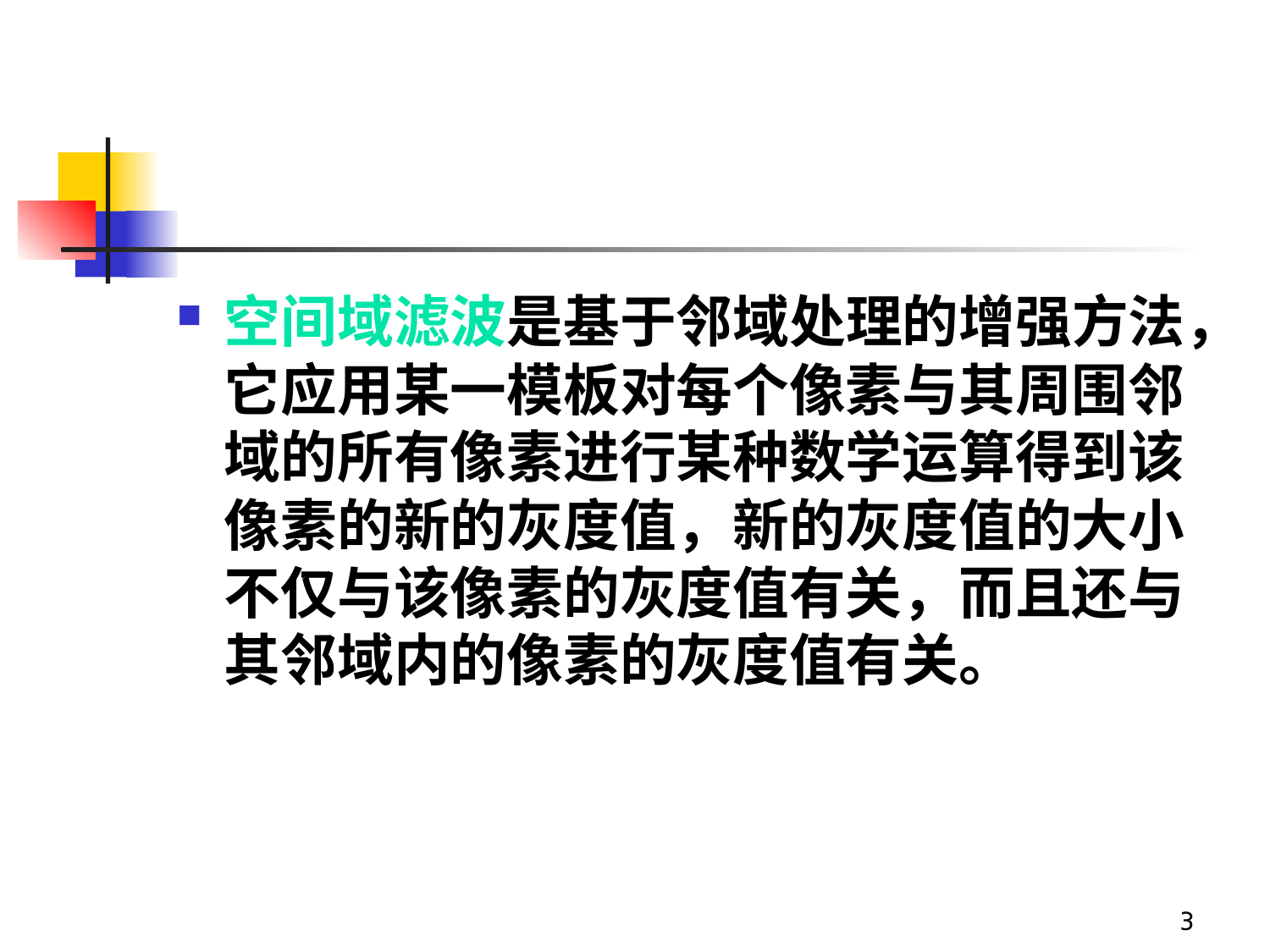

#
空间域滤波是基于邻域处理的增强方法，它应用某一模板对每个像素与其周围邻域的所有像素进行某种数学运算得到该像素的新的灰度值，新的灰度值的大小不仅与该像素的灰度值有关，而且还与其邻域内的像素的灰度值有关。
3